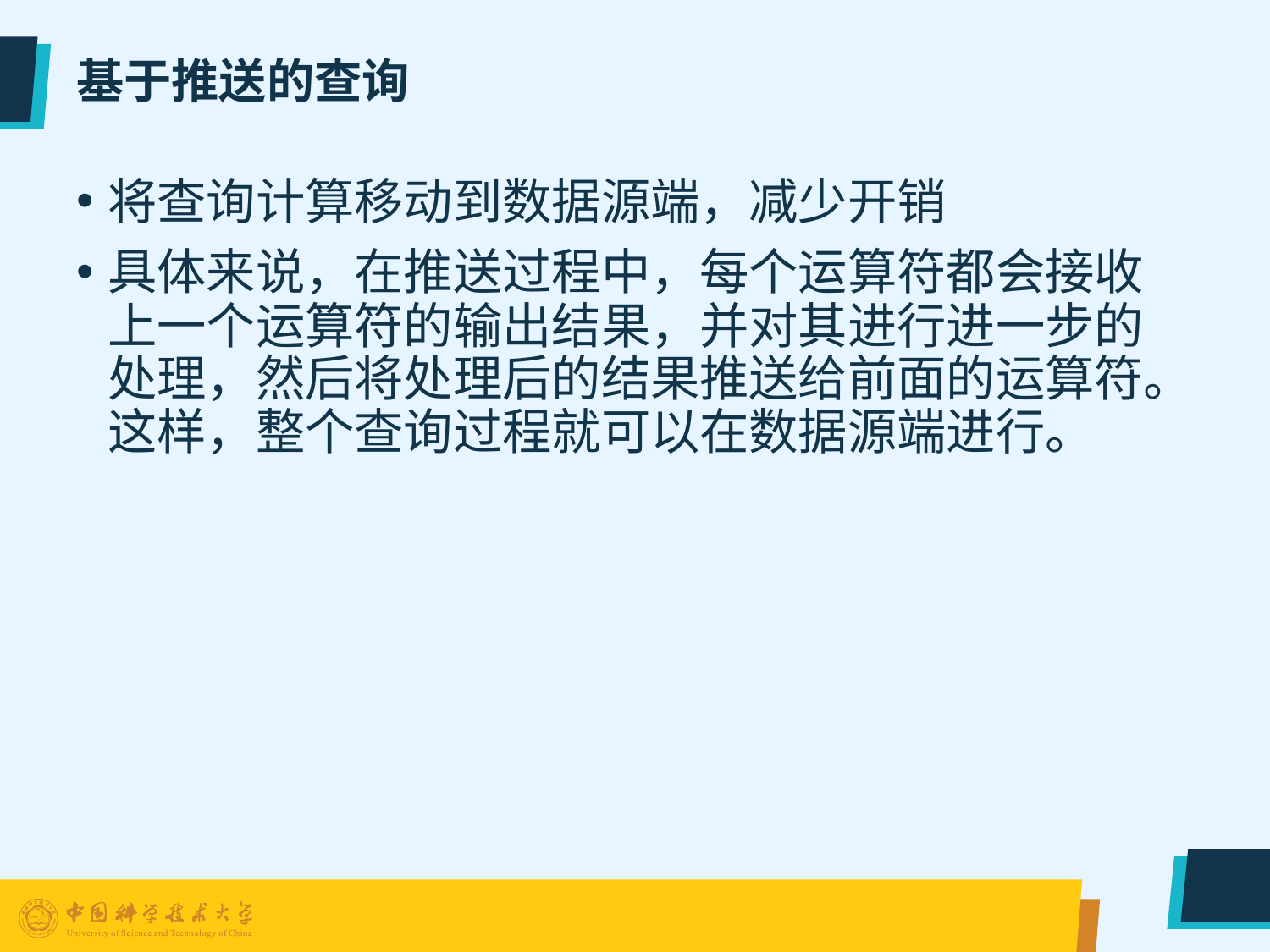

# 基于推送的查询
将查询计算移动到数据源端，减少开销
具体来说，在推送过程中，每个运算符都会接收上一个运算符的输出结果，并对其进行进一步的处理，然后将处理后的结果推送给前面的运算符。这样，整个查询过程就可以在数据源端进行。